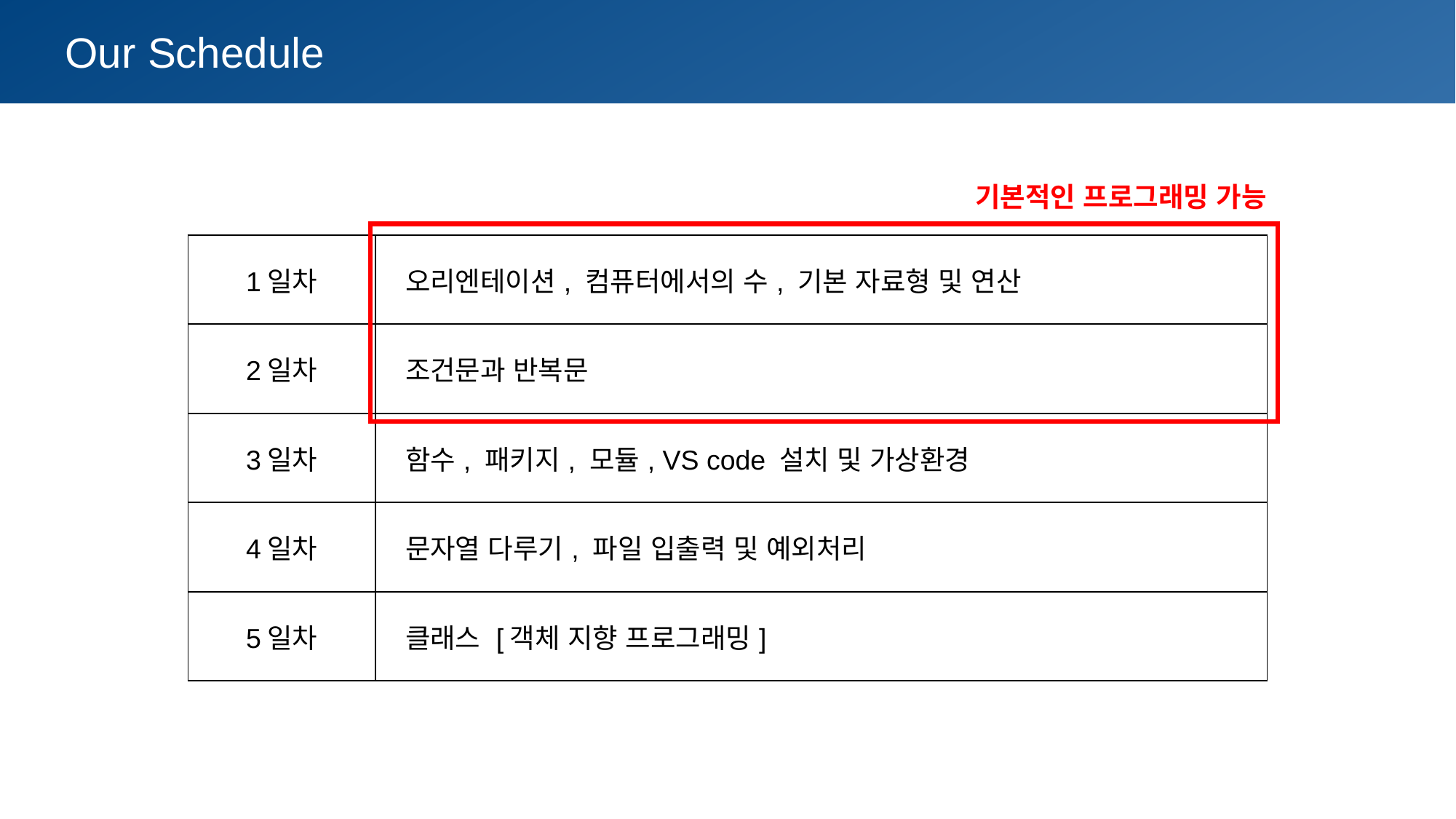

Our Schedule
기본적인 프로그래밍 가능

| 1일차 | 오리엔테이션, 컴퓨터에서의 수, 기본 자료형 및 연산 |
| --- | --- |
| 2일차 | 조건문과 반복문 |
| 3일차 | 함수, 패키지, 모듈, VS code 설치 및 가상환경 |
| 4일차 | 문자열 다루기, 파일 입출력 및 예외처리 |
| 5일차 | 클래스 [객체 지향 프로그래밍] |